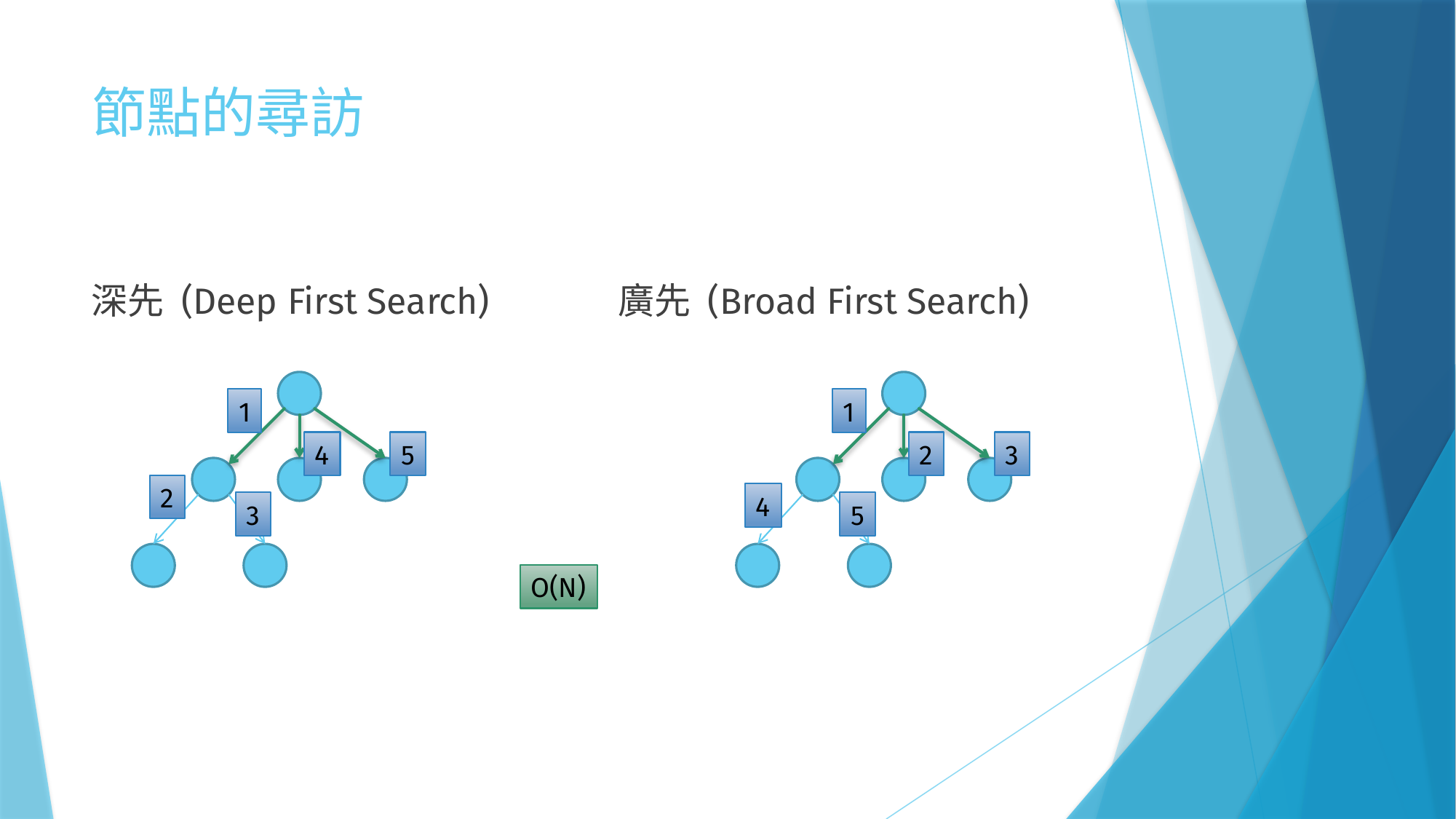

# 節點的尋訪
深先 (Deep First Search)
廣先 (Broad First Search)

1
1
4
5
2
3

2
4
3
5

O(N)